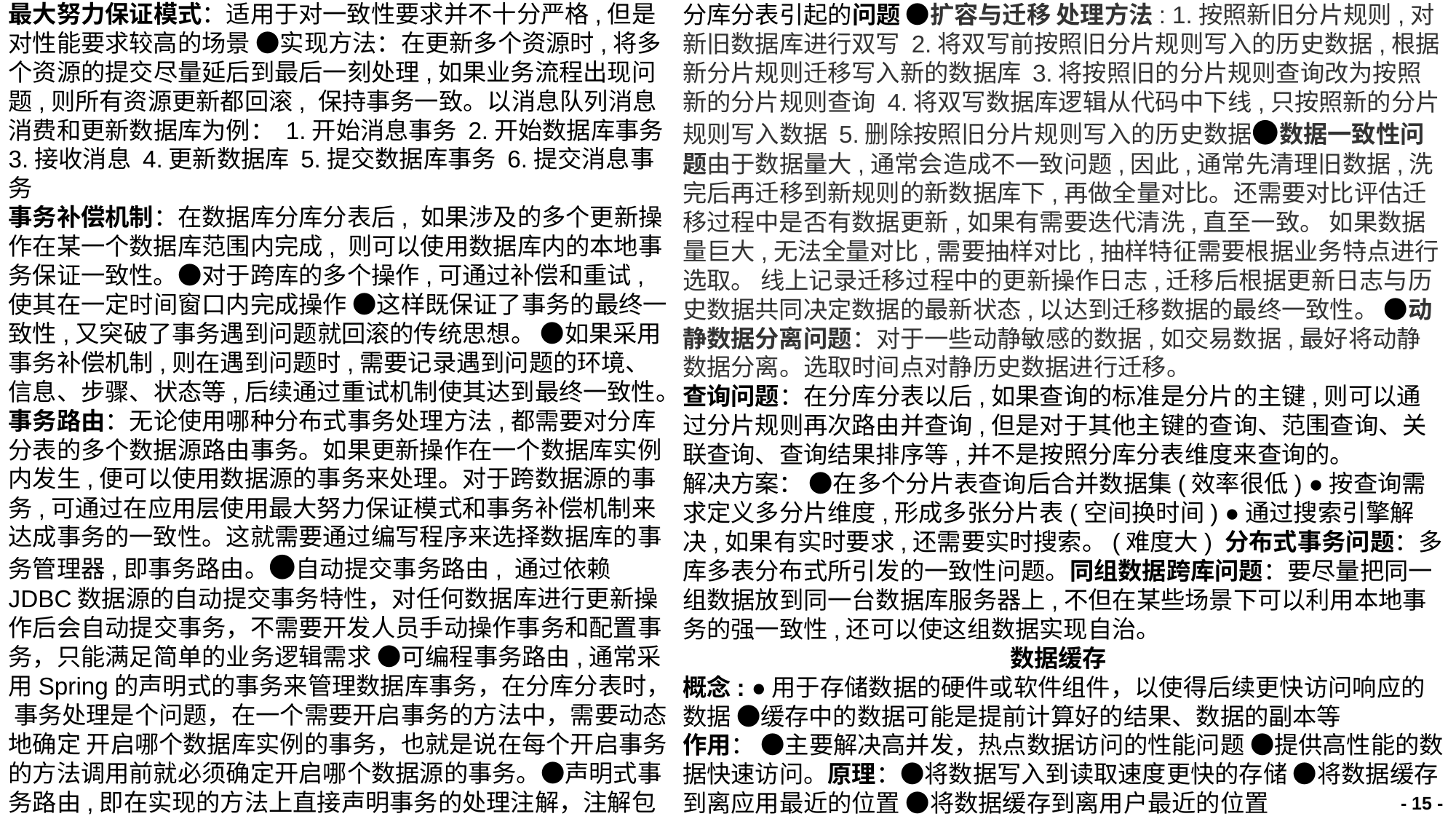

最大努力保证模式：适用于对一致性要求并不十分严格,但是对性能要求较高的场景 ●实现方法：在更新多个资源时,将多个资源的提交尽量延后到最后一刻处理,如果业务流程出现问题,则所有资源更新都回滚, 保持事务一致。以消息队列消息消费和更新数据库为例： 1.开始消息事务 2.开始数据库事务 3.接收消息 4.更新数据库 5.提交数据库事务 6.提交消息事务
事务补偿机制：在数据库分库分表后, 如果涉及的多个更新操作在某一个数据库范围内完成, 则可以使用数据库内的本地事务保证一致性。●对于跨库的多个操作,可通过补偿和重试,使其在一定时间窗口内完成操作 ●这样既保证了事务的最终一致性,又突破了事务遇到问题就回滚的传统思想。 ●如果采用事务补偿机制,则在遇到问题时,需要记录遇到问题的环境、信息、步骤、状态等,后续通过重试机制使其达到最终一致性。
事务路由：无论使用哪种分布式事务处理方法,都需要对分库分表的多个数据源路由事务。如果更新操作在一个数据库实例内发生,便可以使用数据源的事务来处理。对于跨数据源的事务,可通过在应用层使用最大努力保证模式和事务补偿机制来达成事务的一致性。这就需要通过编写程序来选择数据库的事务管理器,即事务路由。●自动提交事务路由, 通过依赖JDBC数据源的自动提交事务特性，对任何数据库进行更新操作后会自动提交事务，不需要开发人员手动操作事务和配置事务，只能满足简单的业务逻辑需求 ●可编程事务路由,通常采用Spring的声明式的事务来管理数据库事务，在分库分表时， 事务处理是个问题，在一个需要开启事务的方法中，需要动态地确定 开启哪个数据库实例的事务，也就是说在每个开启事务的方法调用前就必须确定开启哪个数据源的事务。●声明式事务路由,即在实现的方法上直接声明事务的处理注解，注解包含使用哪个数据 库分片的事务管理器的信息
分库分表引起的问题 ●扩容与迁移 处理方法: 1.按照新旧分片规则,对新旧数据库进行双写 2.将双写前按照旧分片规则写入的历史数据,根据新分片规则迁移写入新的数据库 3.将按照旧的分片规则查询改为按照新的分片规则查询 4.将双写数据库逻辑从代码中下线,只按照新的分片规则写入数据 5.删除按照旧分片规则写入的历史数据●数据一致性问题由于数据量大,通常会造成不一致问题,因此,通常先清理旧数据,洗完后再迁移到新规则的新数据库下,再做全量对比。还需要对比评估迁移过程中是否有数据更新,如果有需要迭代清洗,直至一致。 如果数据量巨大,无法全量对比,需要抽样对比,抽样特征需要根据业务特点进行选取。 线上记录迁移过程中的更新操作日志,迁移后根据更新日志与历史数据共同决定数据的最新状态,以达到迁移数据的最终一致性。 ●动静数据分离问题：对于一些动静敏感的数据,如交易数据,最好将动静数据分离。选取时间点对静历史数据进行迁移。
查询问题：在分库分表以后,如果查询的标准是分片的主键,则可以通过分片规则再次路由并查询,但是对于其他主键的查询、范围查询、关联查询、查询结果排序等,并不是按照分库分表维度来查询的。
解决方案： ●在多个分片表查询后合并数据集(效率很低) ●按查询需求定义多分片维度,形成多张分片表(空间换时间) ●通过搜索引擎解决,如果有实时要求,还需要实时搜索。(难度大) 分布式事务问题：多库多表分布式所引发的一致性问题。同组数据跨库问题：要尽量把同一组数据放到同一台数据库服务器上,不但在某些场景下可以利用本地事务的强一致性,还可以使这组数据实现自治。
			数据缓存
概念: ●用于存储数据的硬件或软件组件，以使得后续更快访问响应的数据 ●缓存中的数据可能是提前计算好的结果、数据的副本等
作用： ●主要解决高并发，热点数据访问的性能问题 ●提供高性能的数据快速访问。原理：●将数据写入到读取速度更快的存储 ●将数据缓存到离应用最近的位置 ●将数据缓存到离用户最近的位置